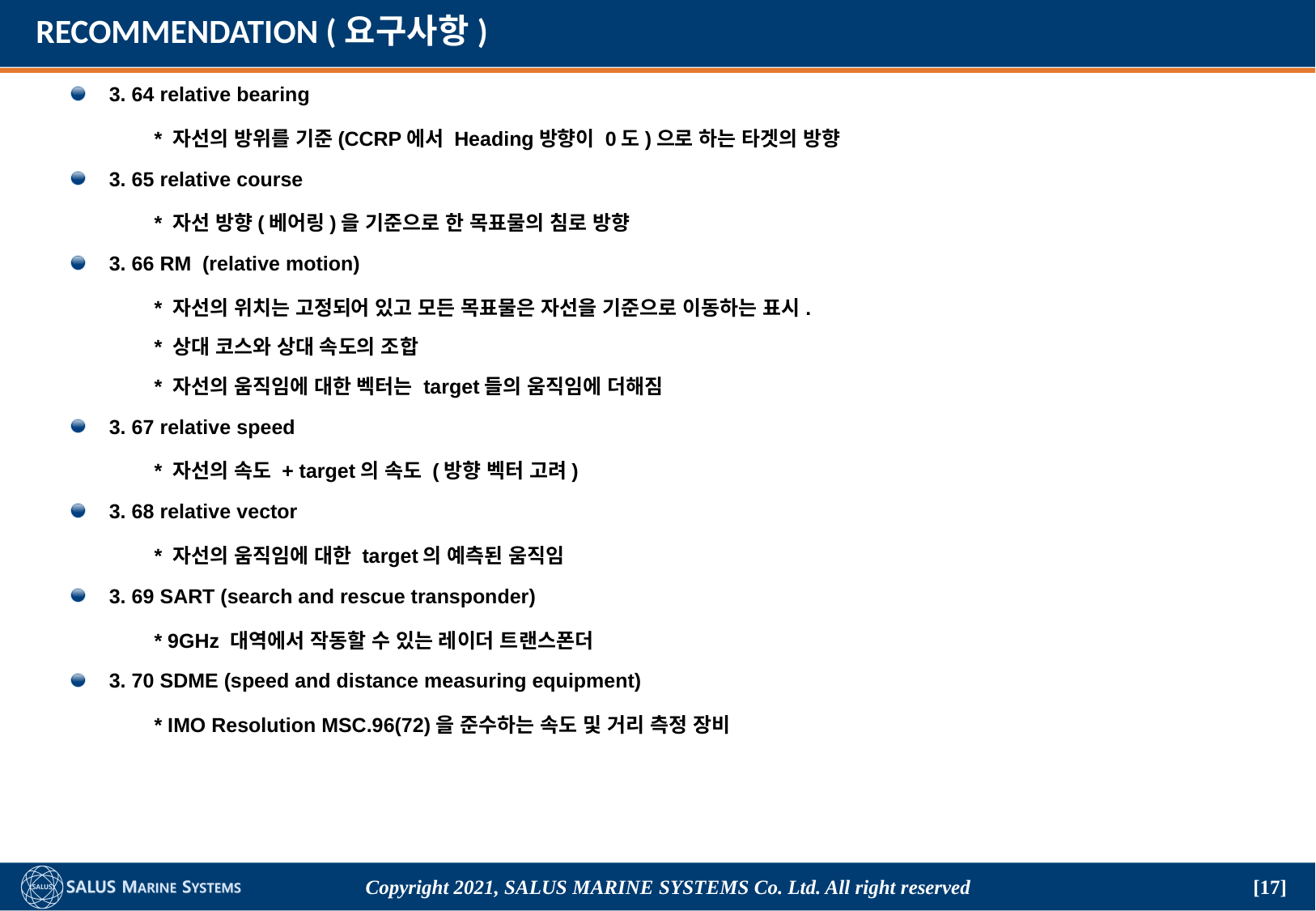

# RECOMMENDATION (요구사항)
3. 64 relative bearing
	* 자선의 방위를 기준(CCRP에서 Heading방향이 0도)으로 하는 타겟의 방향
3. 65 relative course
	* 자선 방향(베어링)을 기준으로 한 목표물의 침로 방향
3. 66 RM  (relative motion)
	* 자선의 위치는 고정되어 있고 모든 목표물은 자선을 기준으로 이동하는 표시.
	* 상대 코스와 상대 속도의 조합
	* 자선의 움직임에 대한 벡터는 target들의 움직임에 더해짐
3. 67 relative speed
	* 자선의 속도 + target의 속도 (방향 벡터 고려)
3. 68 relative vector
	* 자선의 움직임에 대한 target의 예측된 움직임
3. 69 SART (search and rescue transponder)
	* 9GHz 대역에서 작동할 수 있는 레이더 트랜스폰더
3. 70 SDME (speed and distance measuring equipment)
	* IMO Resolution MSC.96(72)을 준수하는 속도 및 거리 측정 장비

Copyright 2021, SALUS Marine Systems Co. Ltd. All right reserved
[17]